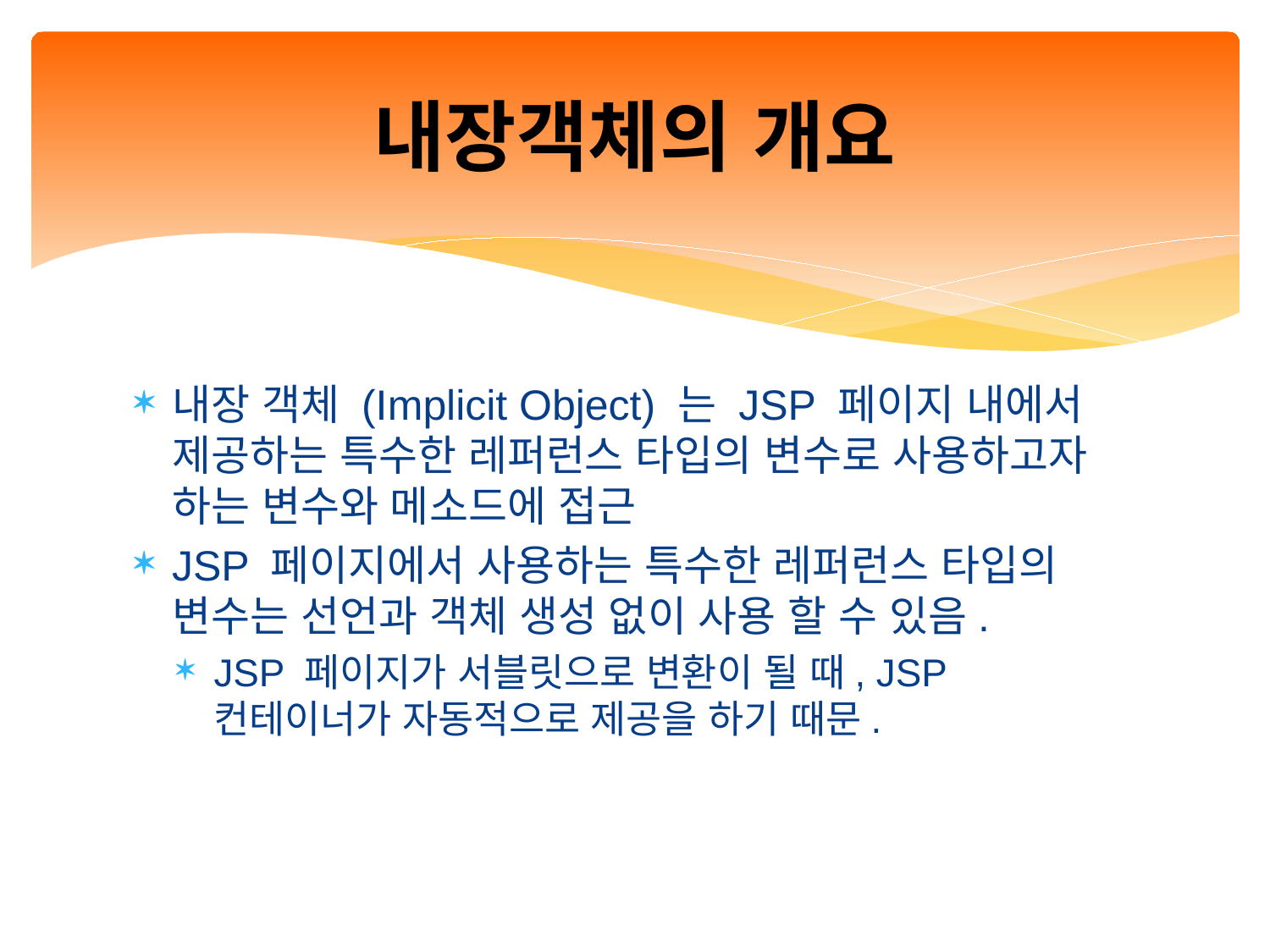

# 내장객체의 개요
내장 객체 (Implicit Object) 는 JSP 페이지 내에서 제공하는 특수한 레퍼런스 타입의 변수로 사용하고자 하는 변수와 메소드에 접근
JSP 페이지에서 사용하는 특수한 레퍼런스 타입의 변수는 선언과 객체 생성 없이 사용 할 수 있음.
JSP 페이지가 서블릿으로 변환이 될 때, JSP 컨테이너가 자동적으로 제공을 하기 때문.